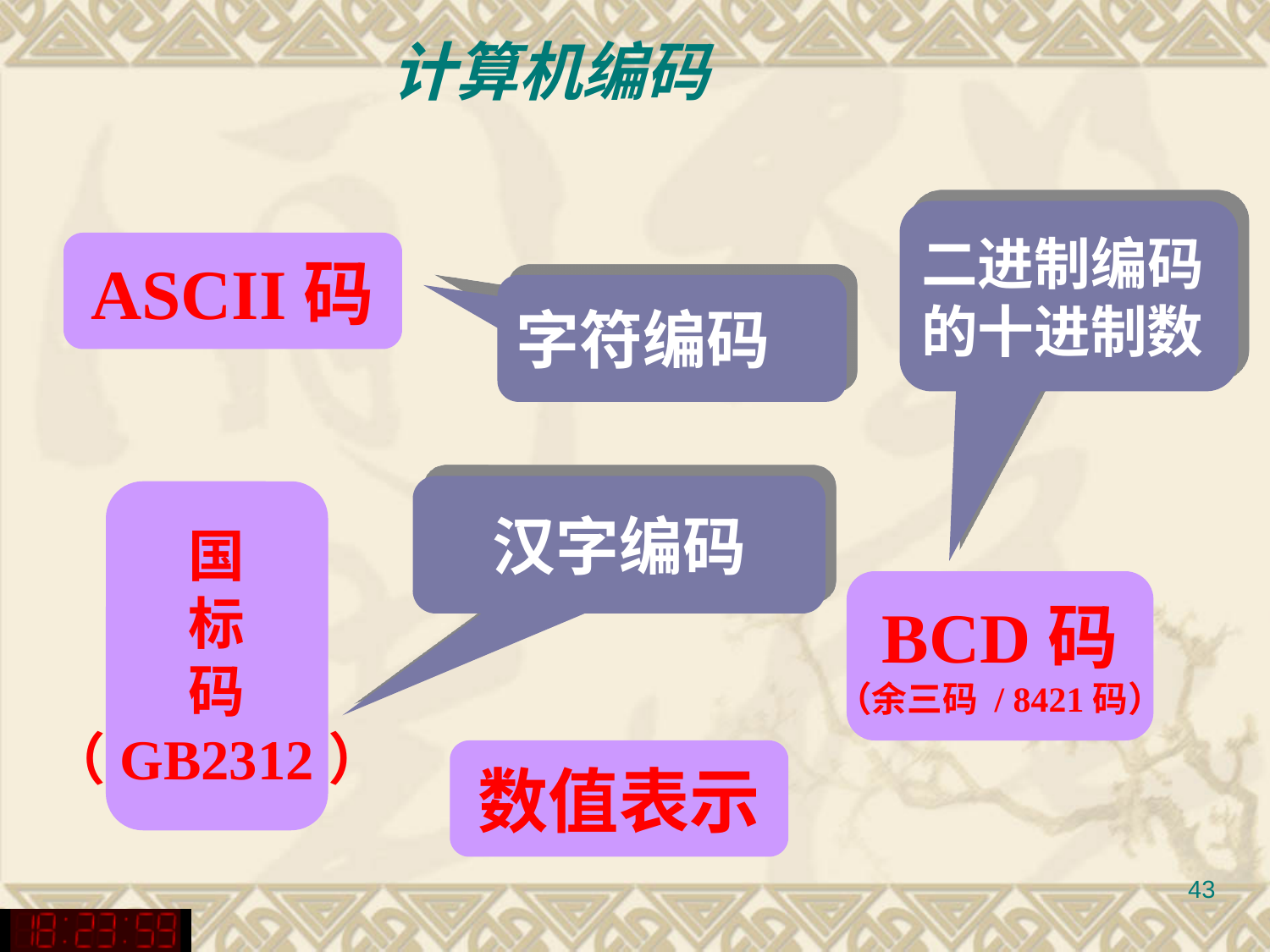

计算机编码

二进制编码
的十进制数
ASCII码
字符编码

汉字编码
国
标
码
（GB2312）
BCD码
（余三码 / 8421码）
数值表示
43